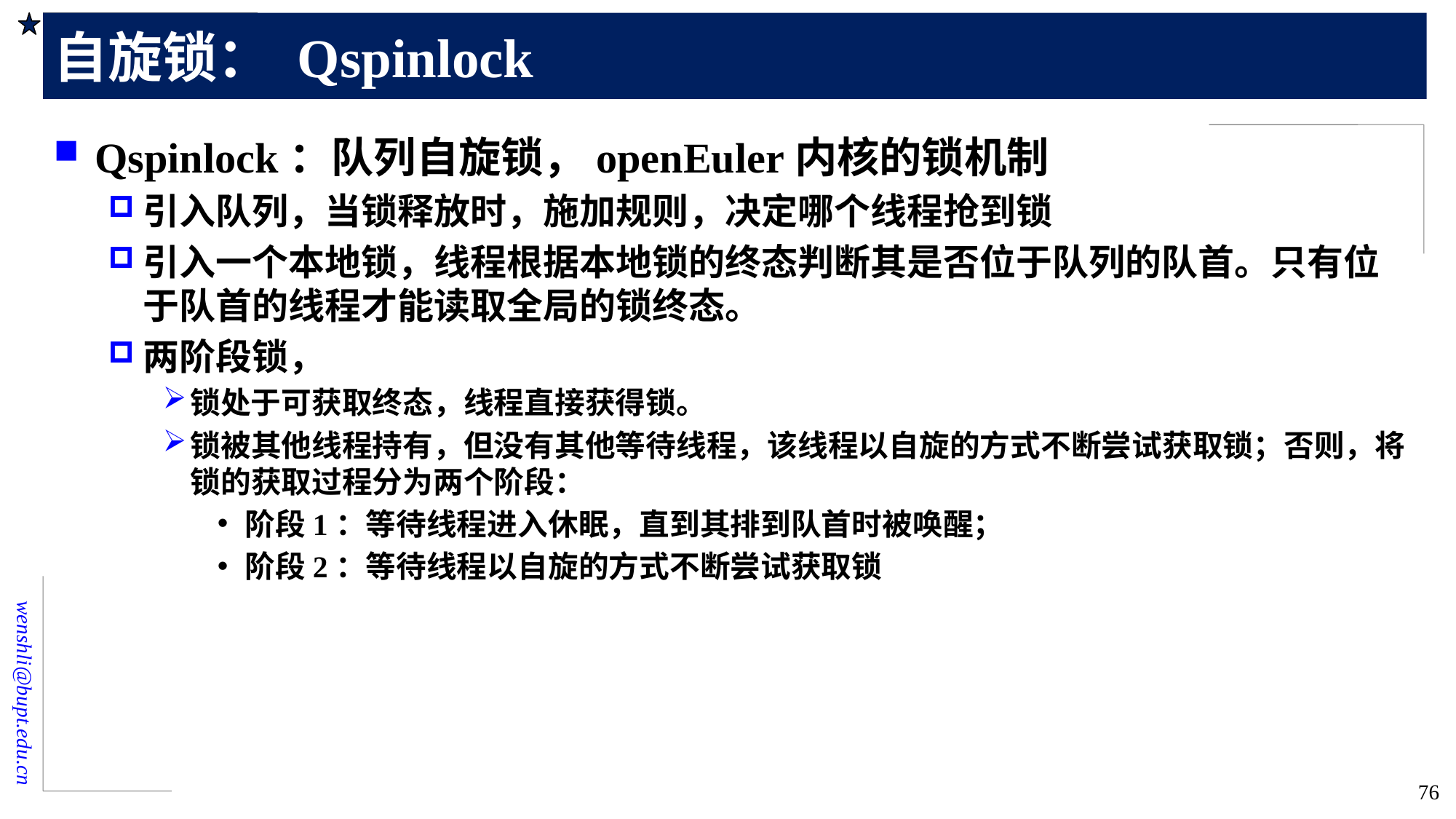

# 自旋锁： Qspinlock
Qspinlock：队列自旋锁，openEuler内核的锁机制
引入队列，当锁释放时，施加规则，决定哪个线程抢到锁
引入一个本地锁，线程根据本地锁的终态判断其是否位于队列的队首。只有位于队首的线程才能读取全局的锁终态。
两阶段锁，
锁处于可获取终态，线程直接获得锁。
锁被其他线程持有，但没有其他等待线程，该线程以自旋的方式不断尝试获取锁；否则，将锁的获取过程分为两个阶段：
阶段1：等待线程进入休眠，直到其排到队首时被唤醒；
阶段2：等待线程以自旋的方式不断尝试获取锁
76